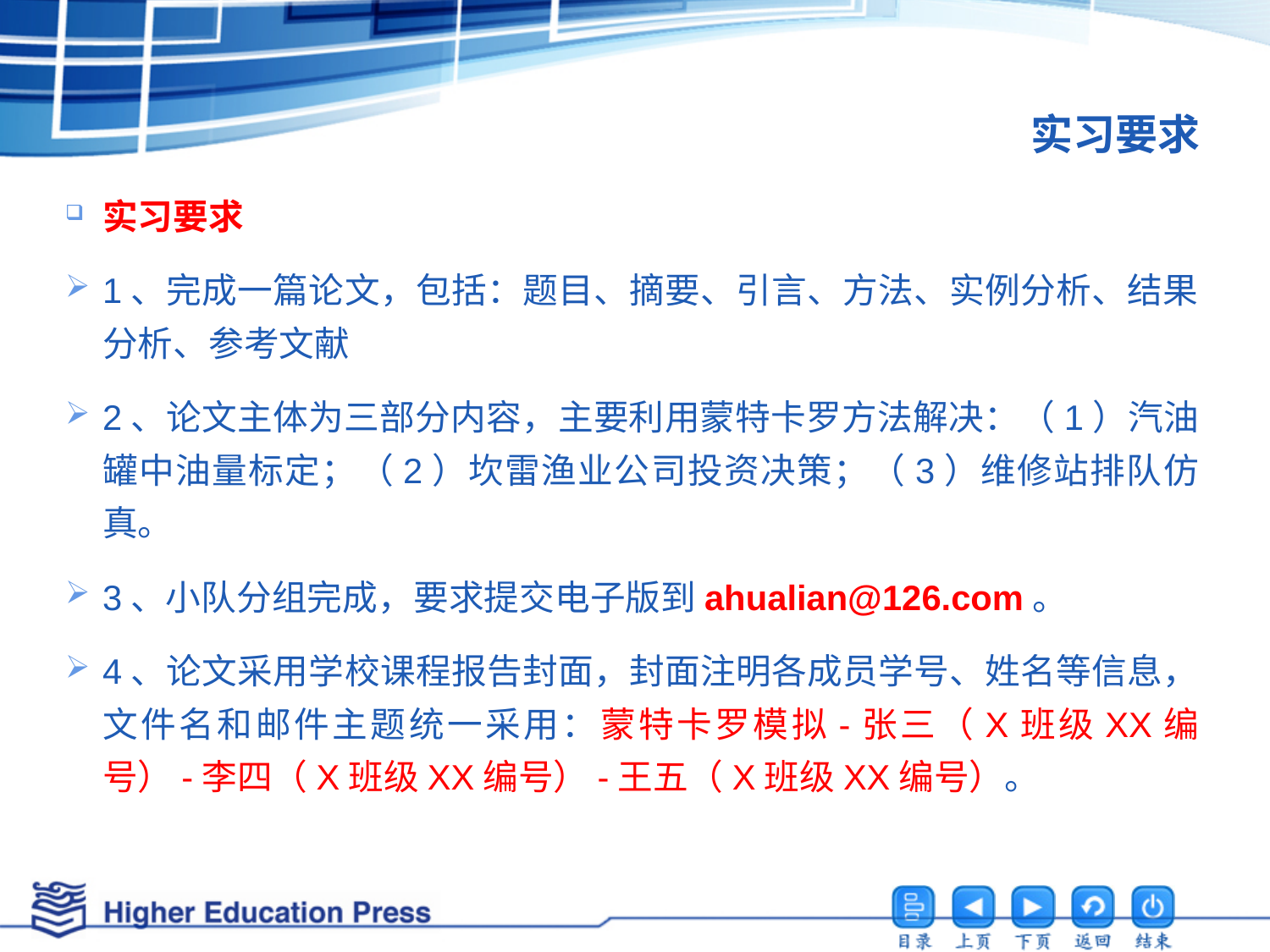

# 实习要求
实习要求
1、完成一篇论文，包括：题目、摘要、引言、方法、实例分析、结果分析、参考文献
2、论文主体为三部分内容，主要利用蒙特卡罗方法解决：（1）汽油罐中油量标定；（2）坎雷渔业公司投资决策；（3）维修站排队仿真。
3、小队分组完成，要求提交电子版到ahualian@126.com。
4、论文采用学校课程报告封面，封面注明各成员学号、姓名等信息，文件名和邮件主题统一采用：蒙特卡罗模拟-张三（X班级XX编号）-李四（X班级XX编号）-王五（X班级XX编号）。